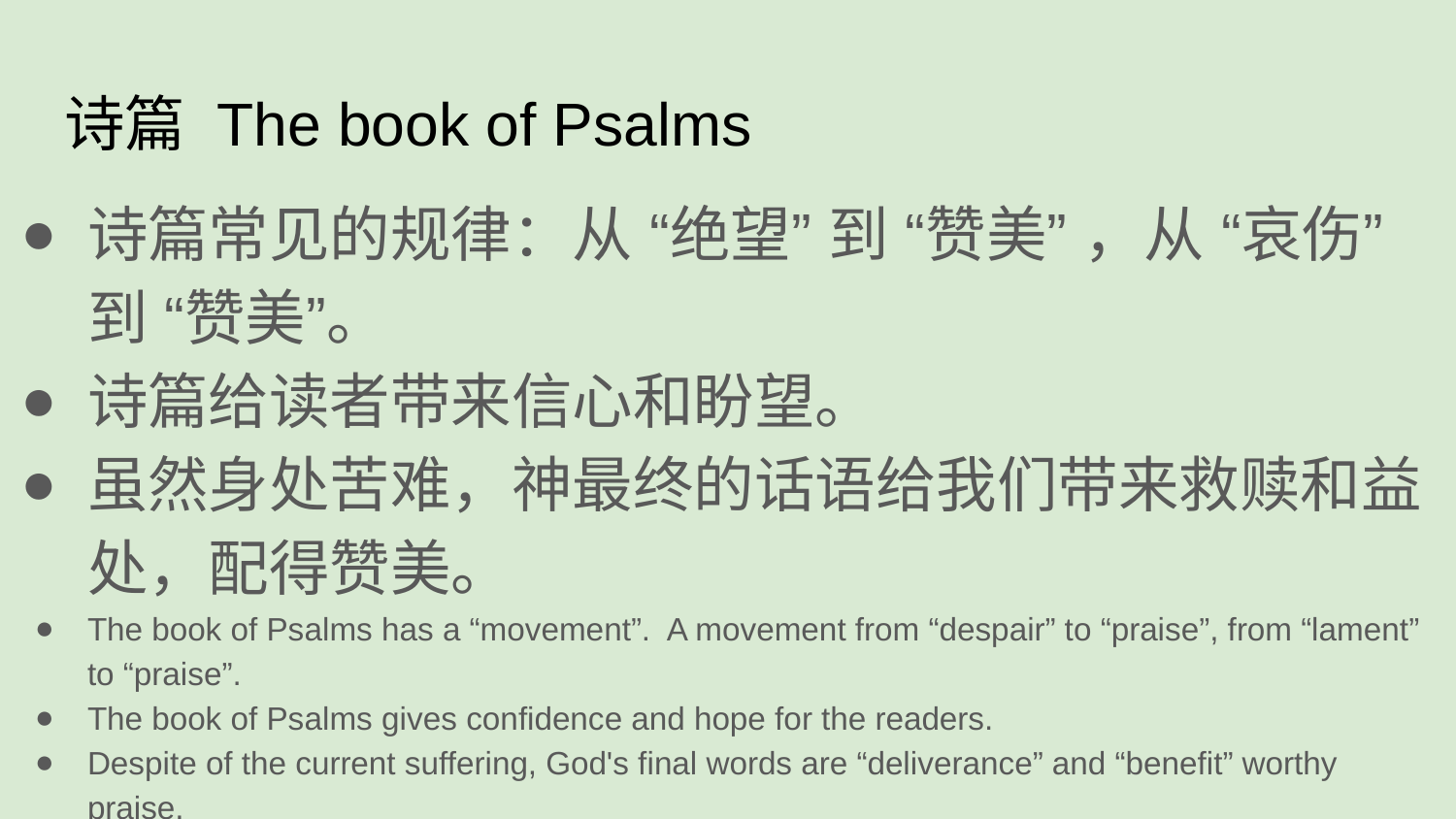

# 诗篇 The book of Psalms
诗篇常见的规律：从 “绝望” 到 “赞美” ，从 “哀伤” 到 “赞美”。
诗篇给读者带来信心和盼望。
虽然身处苦难，神最终的话语给我们带来救赎和益处，配得赞美。
The book of Psalms has a “movement”.  A movement from “despair” to “praise”, from “lament” to “praise”.
The book of Psalms gives confidence and hope for the readers.
Despite of the current suffering, God's final words are “deliverance” and “benefit” worthy praise.